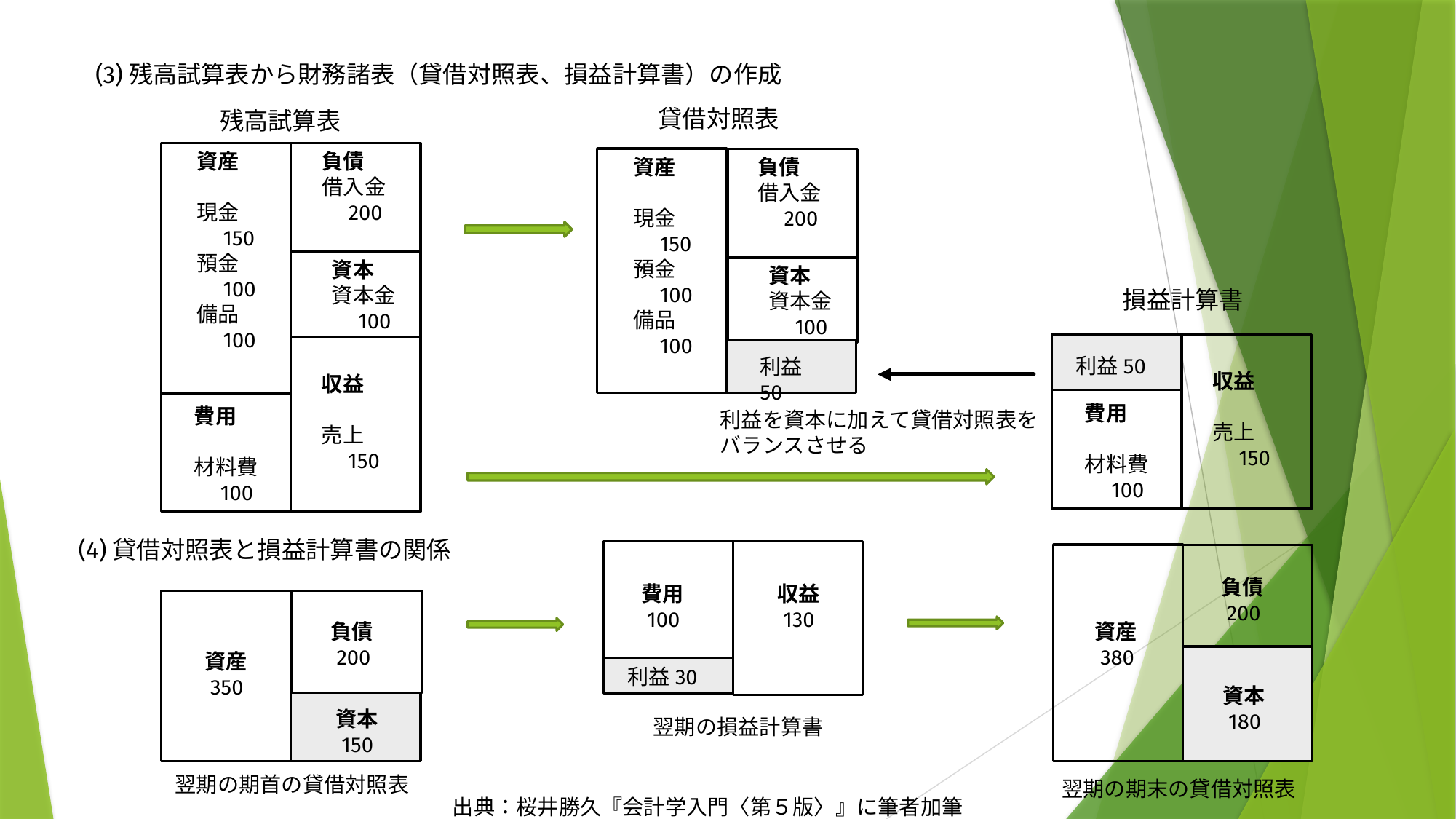

(3)残高試算表から財務諸表（貸借対照表、損益計算書）の作成
貸借対照表
残高試算表
資産

現金
　150
預金
　100
備品
　100
負債
借入金
　200

資産

現金
　150
預金
　100
備品
　100
負債
借入金
　200

資本
資本金
　100

資本
資本金
　100
損益計算書

収益

売上
　150

費用

材料費
　100

収益

売上
　150

費用

材料費
　100

利益50
利益50
利益を資本に加えて貸借対照表を
バランスさせる

(4)貸借対照表と損益計算書の関係

費用
 100
収益
 130

利益30

負債
 200

負債
 200
資産
 380

資産
 350

資本
 180

資本
 150

翌期の損益計算書
翌期の期首の貸借対照表
翌期の期末の貸借対照表
出典：桜井勝久『会計学入門〈第５版〉』に筆者加筆